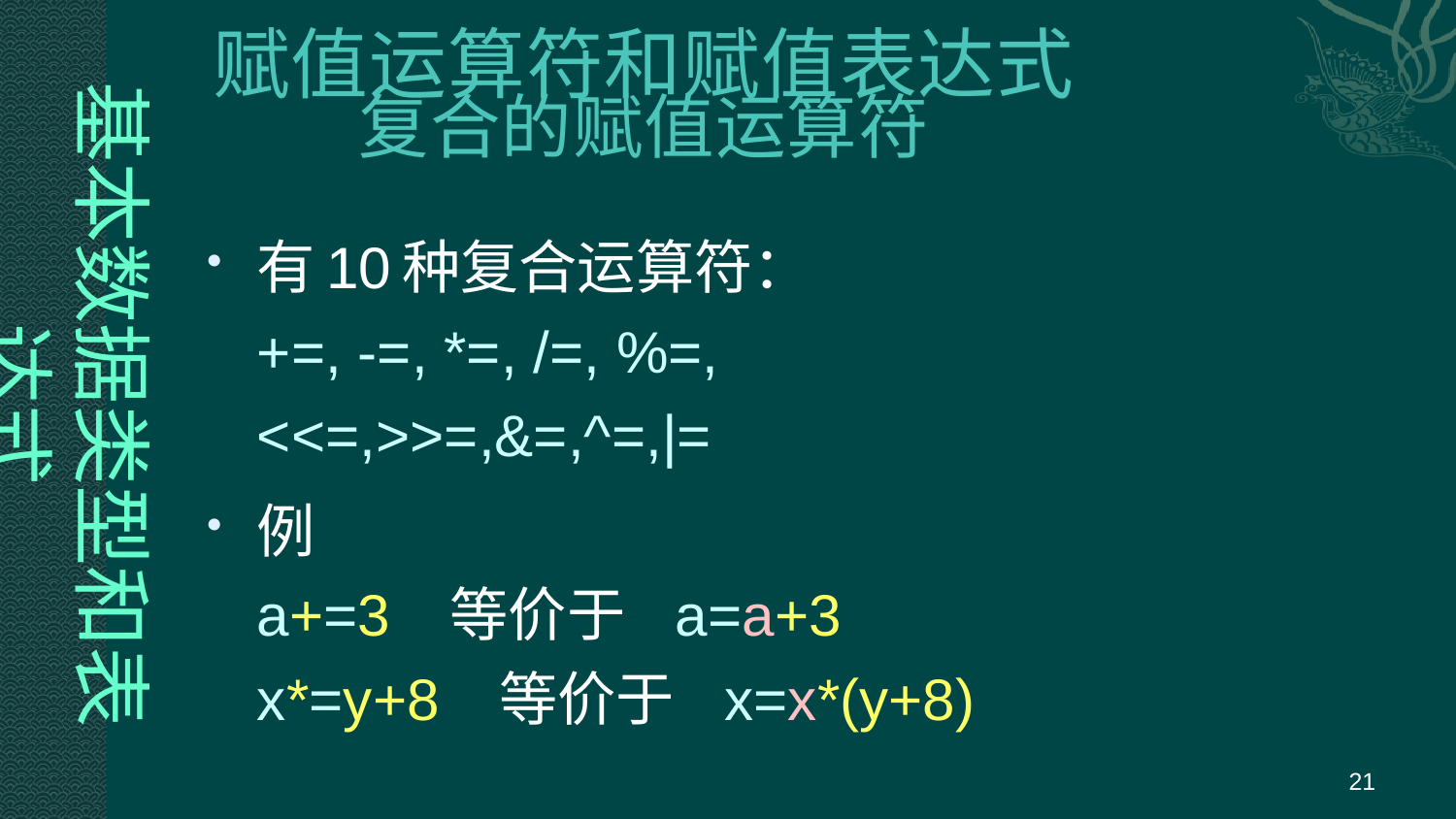

# 赋值运算符和赋值表达式 复合的赋值运算符
基本数据类型和表达式
有10种复合运算符：
+=, -=, *=, /=, %=,
<<=,>>=,&=,^=,|=
例
a+=3   等价于   a=a+3
x*=y+8   等价于   x=x*(y+8)
21